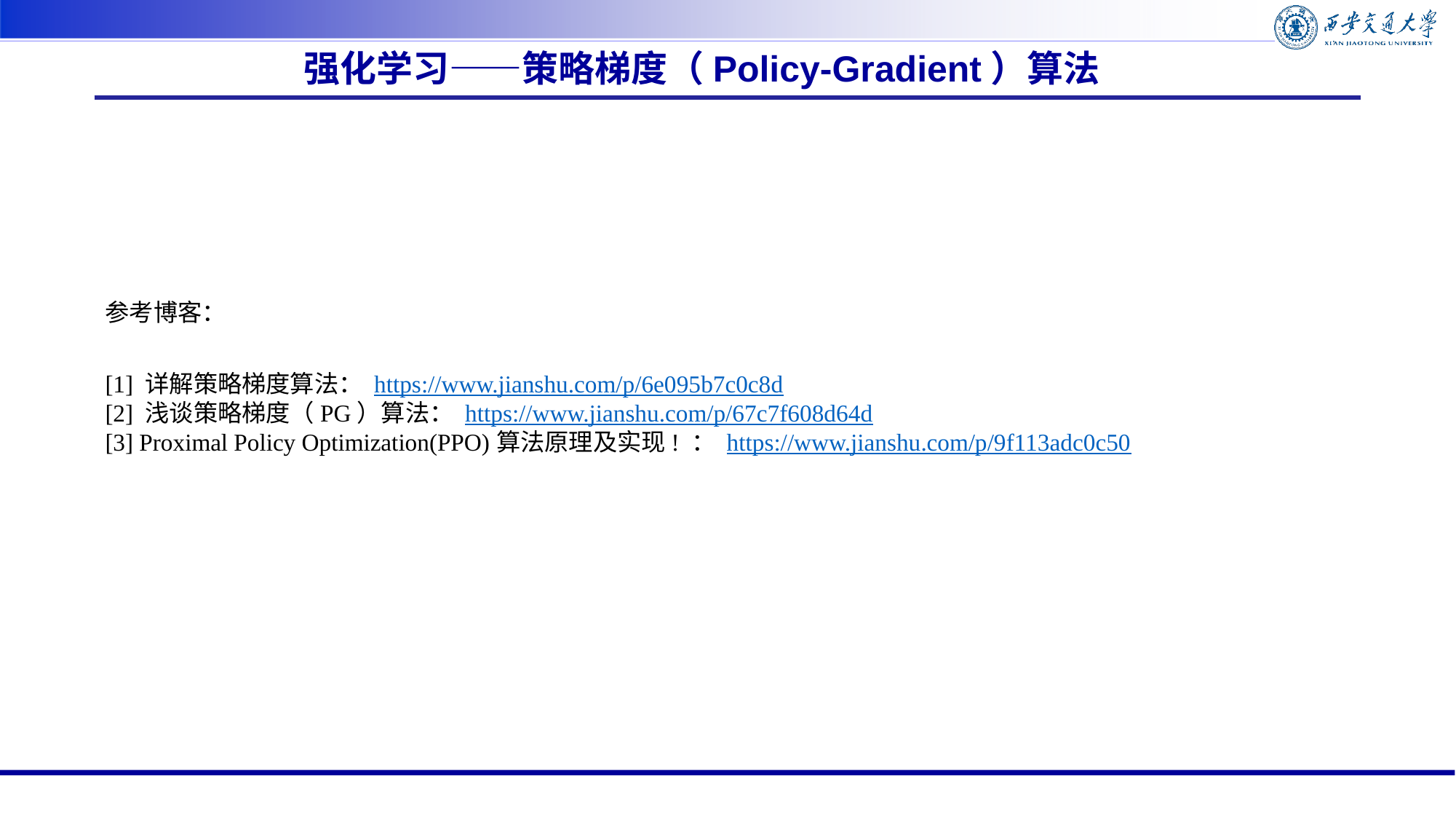

强化学习——策略梯度（Policy-Gradient）算法

参考博客：
[1] 详解策略梯度算法： https://www.jianshu.com/p/6e095b7c0c8d
[2] 浅谈策略梯度（PG）算法： https://www.jianshu.com/p/67c7f608d64d
[3] Proximal Policy Optimization(PPO)算法原理及实现! ： https://www.jianshu.com/p/9f113adc0c50